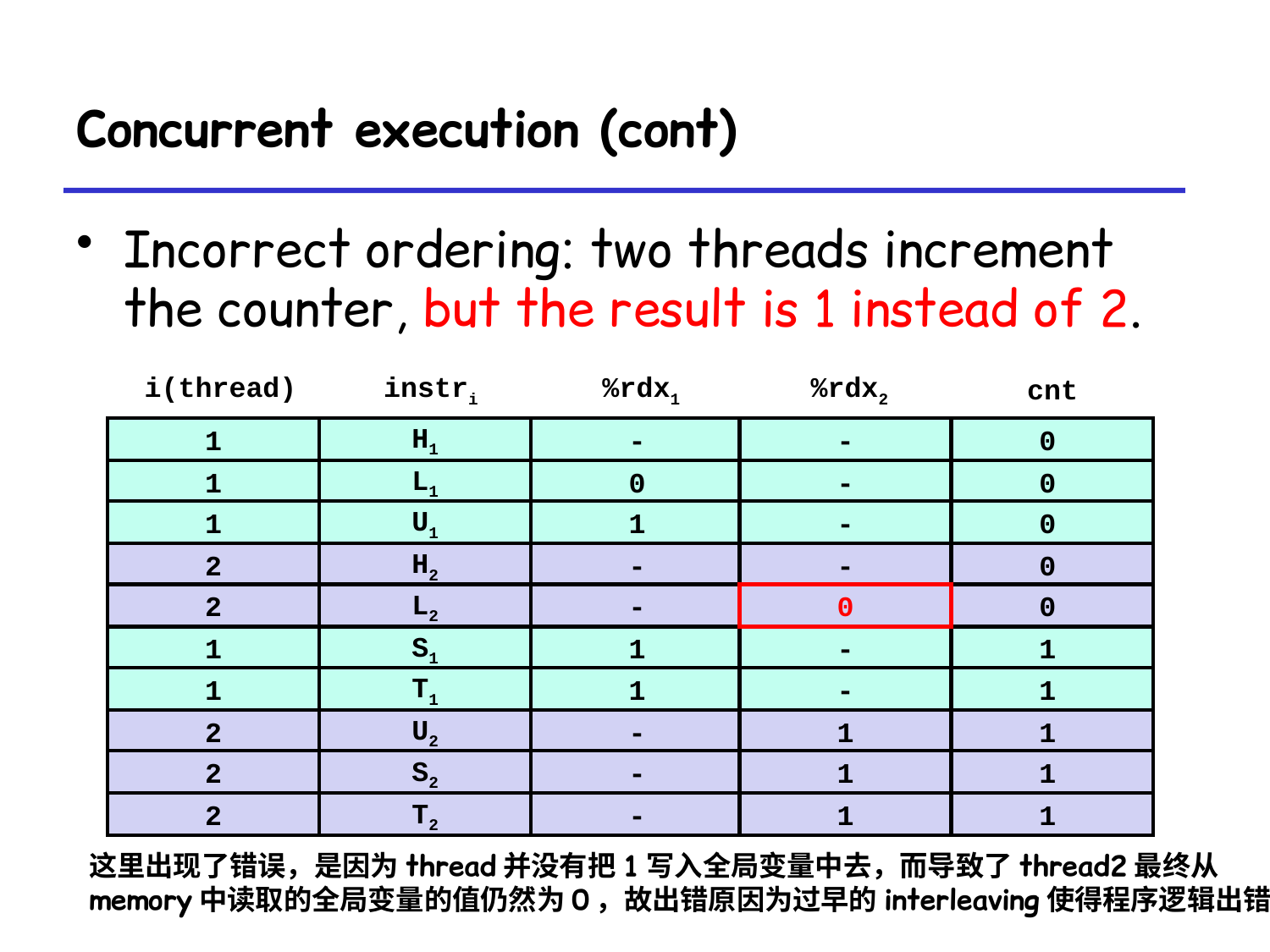

# Concurrent execution (cont)
Incorrect ordering: two threads increment the counter, but the result is 1 instead of 2.
i(thread)
instri
%rdx1
%rdx2
cnt
1
H1
-
-
0
1
L1
0
-
0
1
U1
1
-
0
2
H2
-
-
0
2
L2
-
0
0
1
S1
1
-
1
1
T1
1
-
1
2
U2
-
1
1
2
S2
-
1
1
2
T2
-
1
1
这里出现了错误，是因为thread并没有把1写入全局变量中去，而导致了thread2最终从
memory中读取的全局变量的值仍然为0，故出错原因为过早的interleaving使得程序逻辑出错
19